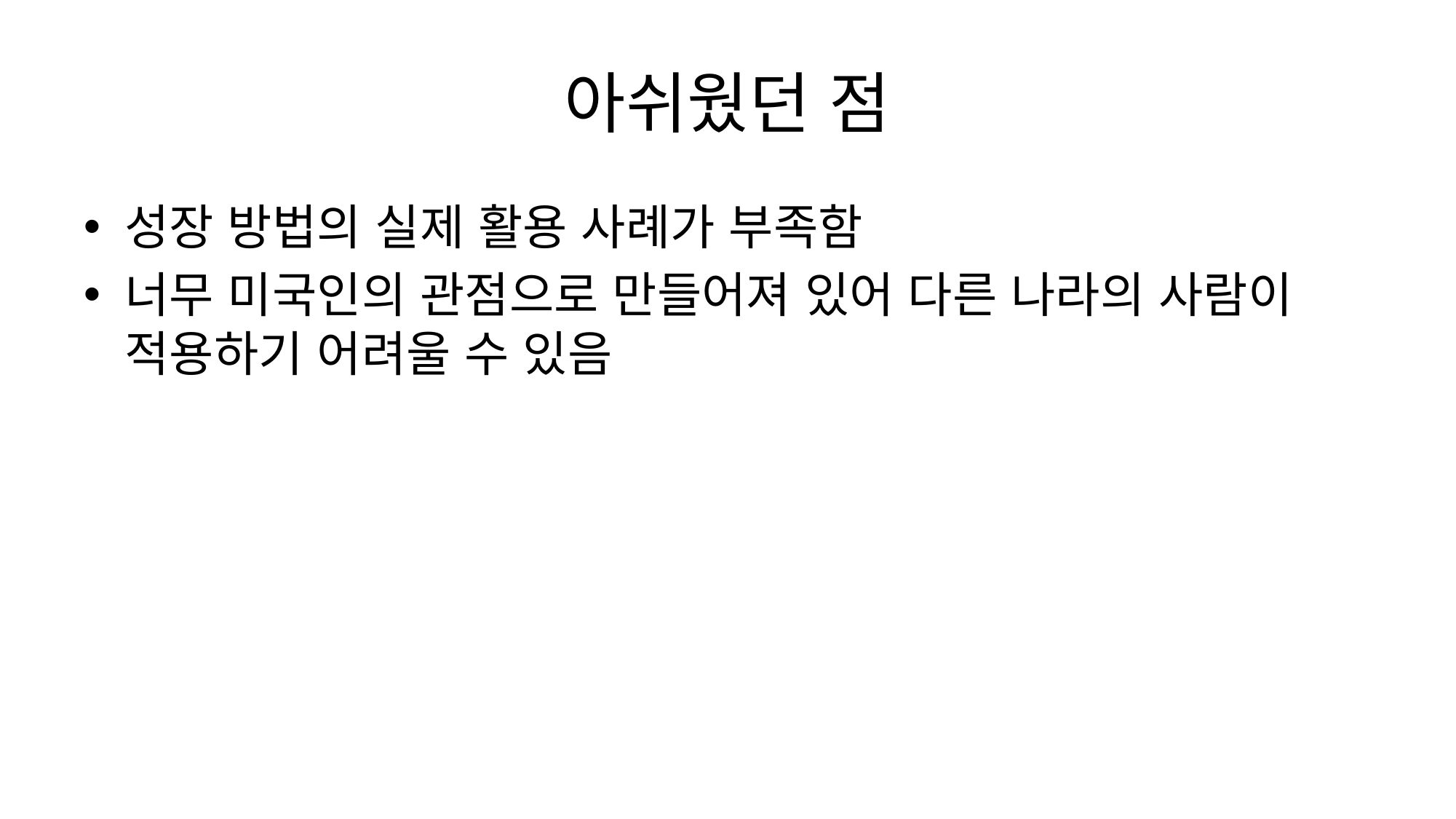

# 아쉬웠던 점
성장 방법의 실제 활용 사례가 부족함
너무 미국인의 관점으로 만들어져 있어 다른 나라의 사람이 적용하기 어려울 수 있음